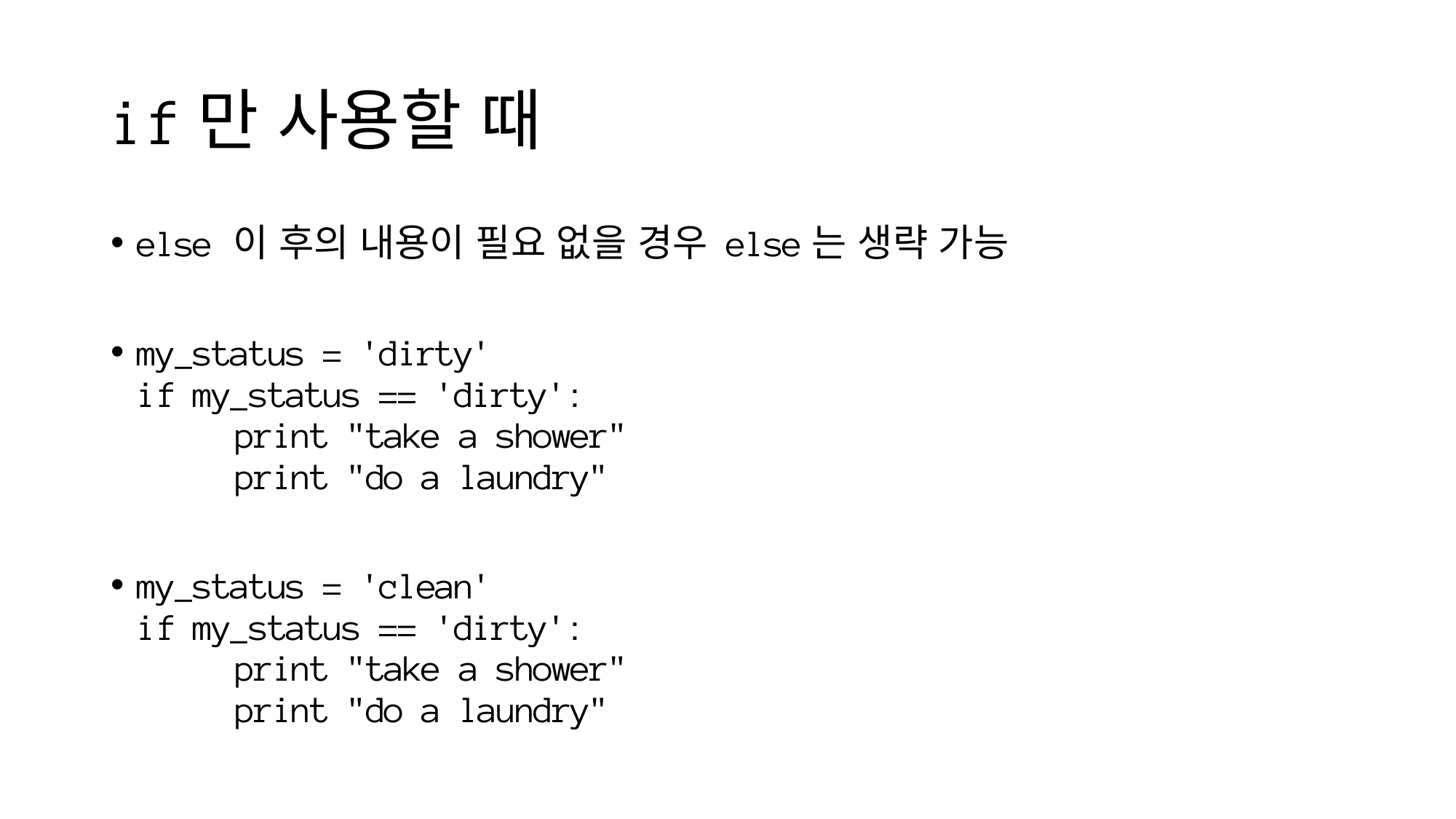

# if만 사용할 때
else 이 후의 내용이 필요 없을 경우 else는 생략 가능

my_status = 'dirty'
if my_status == 'dirty':
	print "take a shower"
	print "do a laundry"

my_status = 'clean'
if my_status == 'dirty':
	print "take a shower"
	print "do a laundry"